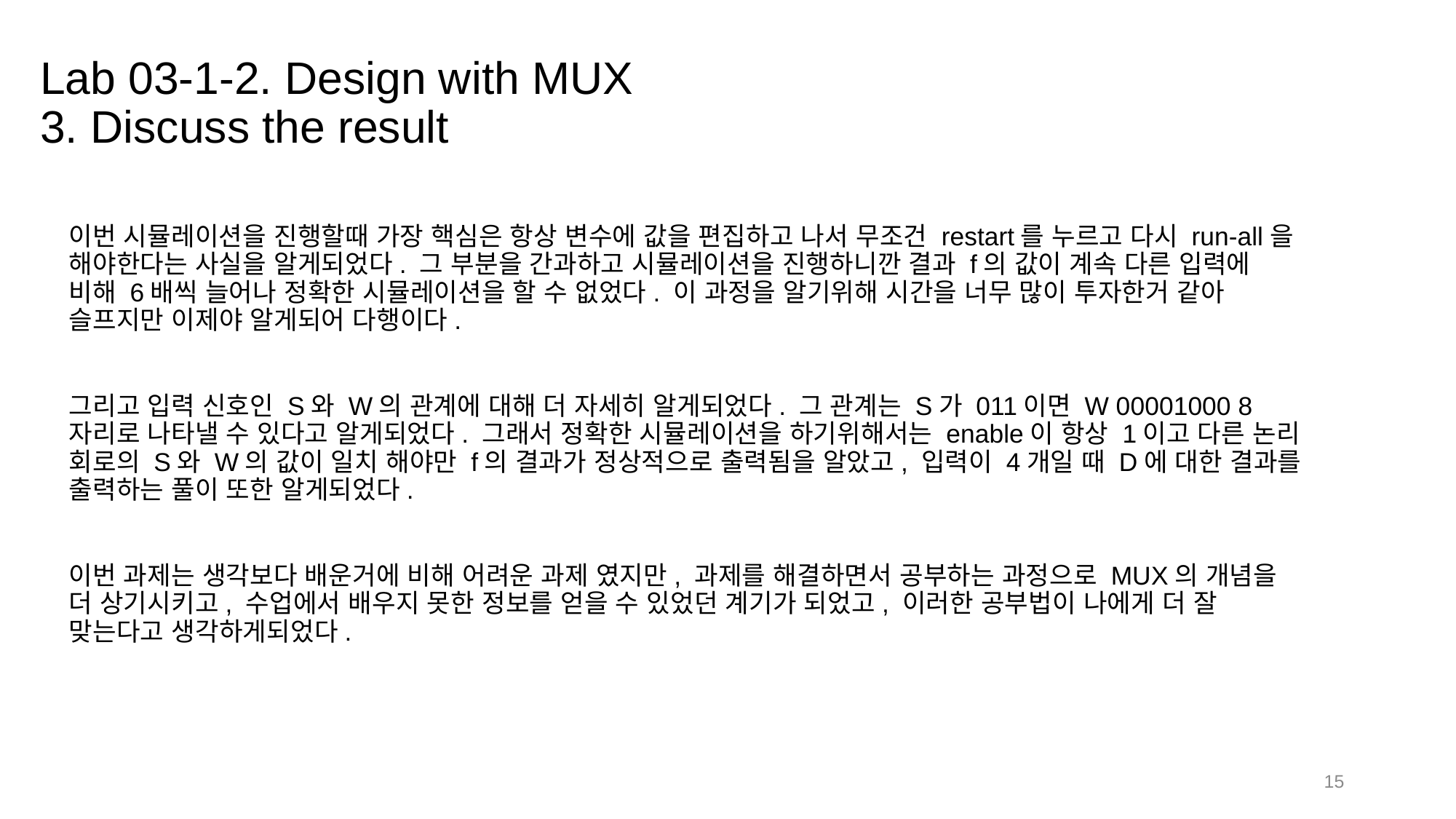

# Lab 03-1-2. Design with MUX
3. Discuss the result
이번 시뮬레이션을 진행할때 가장 핵심은 항상 변수에 값을 편집하고 나서 무조건 restart를 누르고 다시 run-all을 해야한다는 사실을 알게되었다. 그 부분을 간과하고 시뮬레이션을 진행하니깐 결과 f의 값이 계속 다른 입력에 비해 6배씩 늘어나 정확한 시뮬레이션을 할 수 없었다. 이 과정을 알기위해 시간을 너무 많이 투자한거 같아 슬프지만 이제야 알게되어 다행이다.

그리고 입력 신호인 S와 W의 관계에 대해 더 자세히 알게되었다. 그 관계는 S가 011이면 W 00001000 8자리로 나타낼 수 있다고 알게되었다. 그래서 정확한 시뮬레이션을 하기위해서는 enable이 항상 1이고 다른 논리 회로의 S와 W의 값이 일치 해야만 f의 결과가 정상적으로 출력됨을 알았고, 입력이 4개일 때 D에 대한 결과를 출력하는 풀이 또한 알게되었다.

이번 과제는 생각보다 배운거에 비해 어려운 과제 였지만, 과제를 해결하면서 공부하는 과정으로 MUX의 개념을 더 상기시키고, 수업에서 배우지 못한 정보를 얻을 수 있었던 계기가 되었고, 이러한 공부법이 나에게 더 잘 맞는다고 생각하게되었다.
15